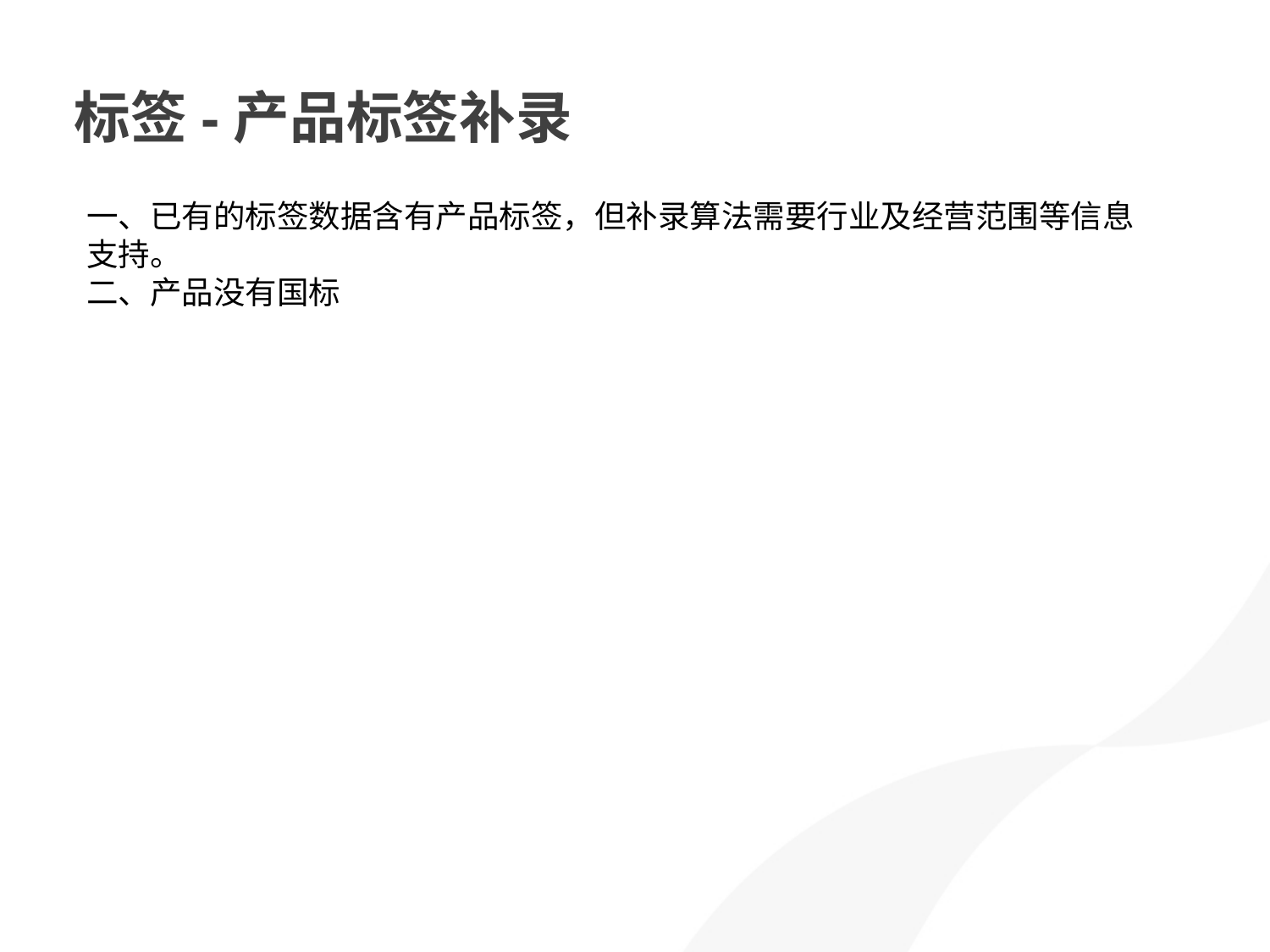

# 标签-产品标签补录
一、已有的标签数据含有产品标签，但补录算法需要行业及经营范围等信息支持。
二、产品没有国标